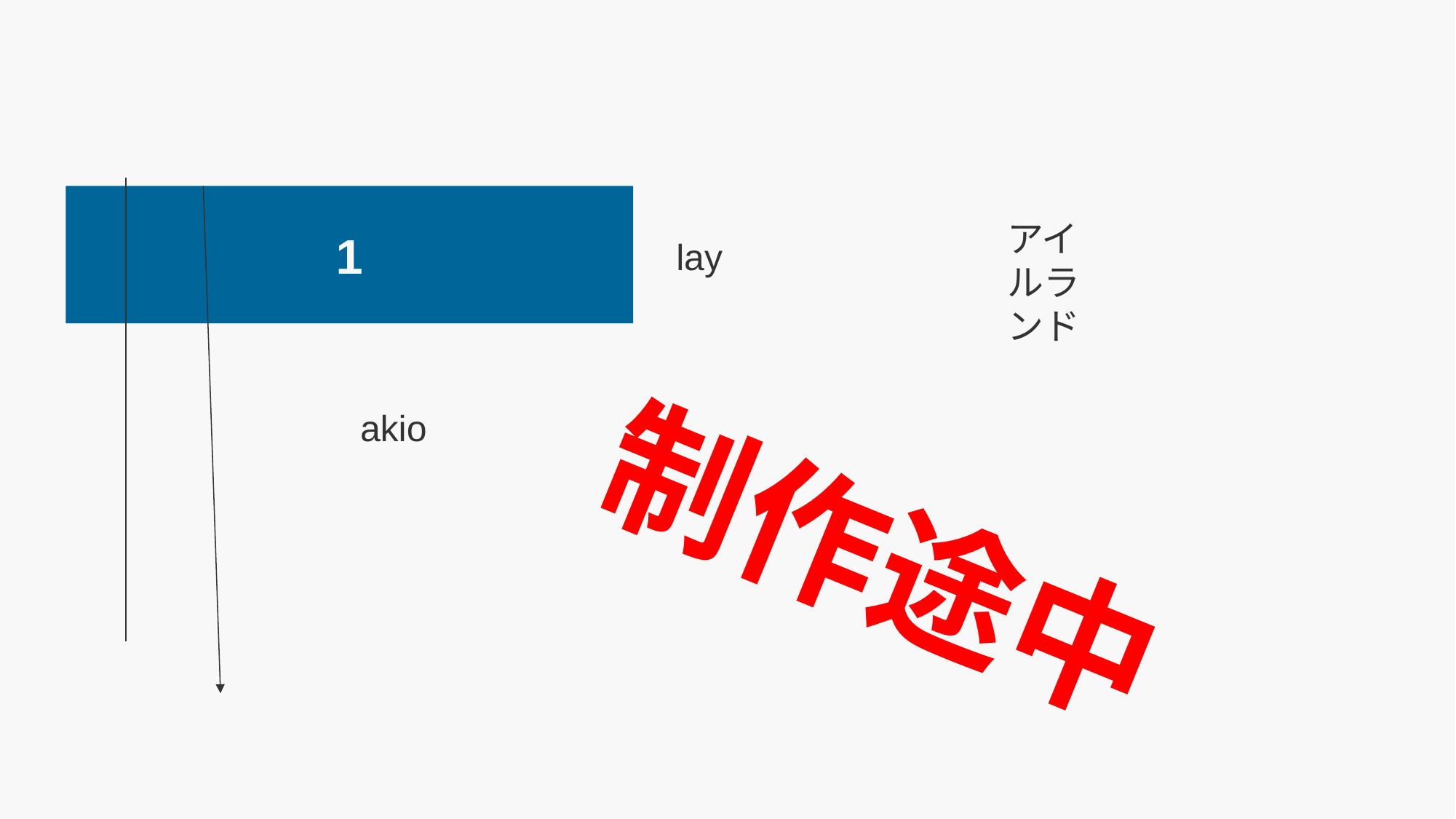

2
#
1
アイルランド
lay
akio
制作途中